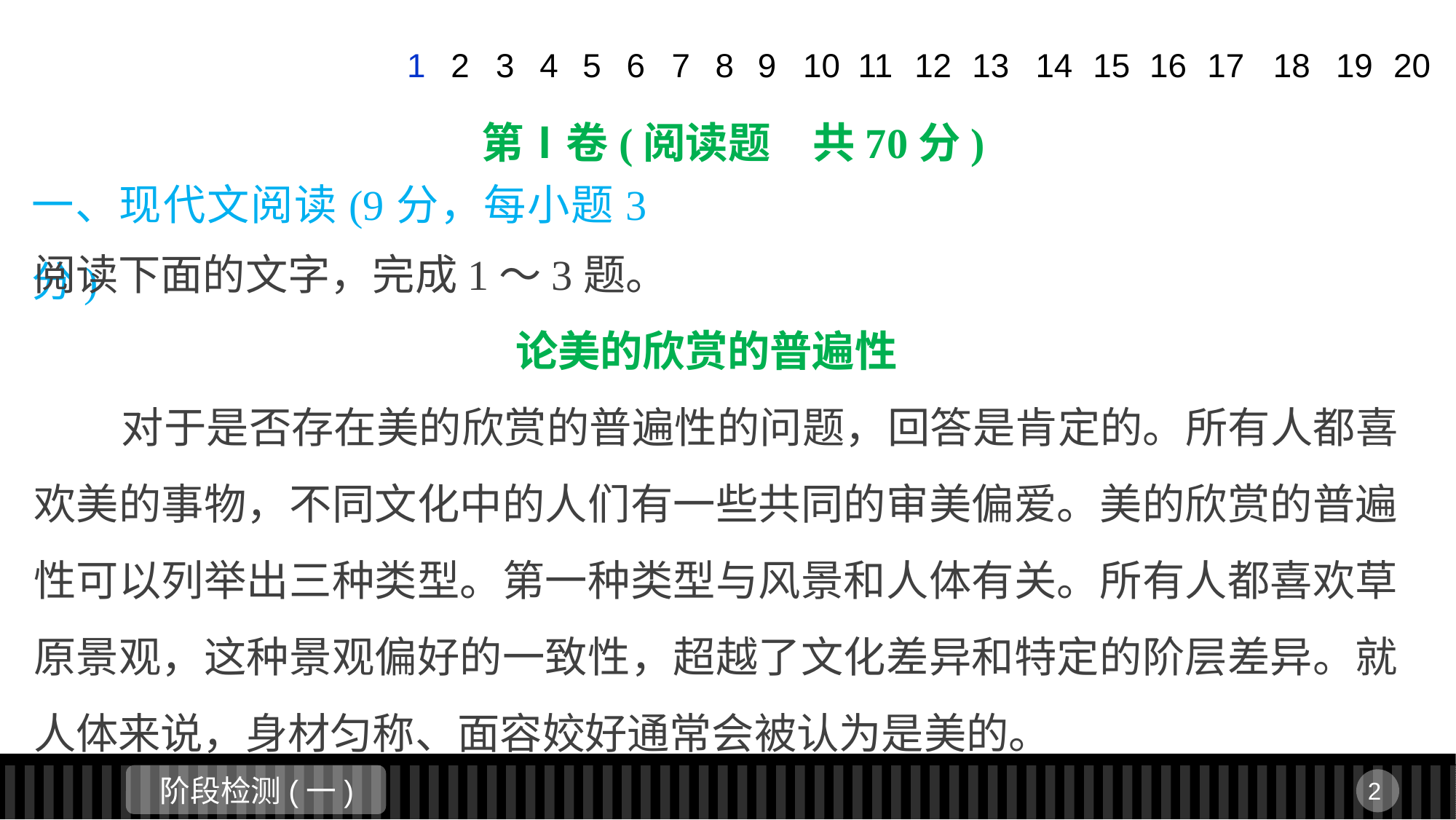

1
2
3
4
5
6
7
8
9
11
12
13
14
15
16
17
18
19
20
10
第Ⅰ卷(阅读题　共70分)
一、现代文阅读(9分，每小题3分)
阅读下面的文字，完成1～3题。
论美的欣赏的普遍性
        对于是否存在美的欣赏的普遍性的问题，回答是肯定的。所有人都喜欢美的事物，不同文化中的人们有一些共同的审美偏爱。美的欣赏的普遍性可以列举出三种类型。第一种类型与风景和人体有关。所有人都喜欢草原景观，这种景观偏好的一致性，超越了文化差异和特定的阶层差异。就人体来说，身材匀称、面容姣好通常会被认为是美的。